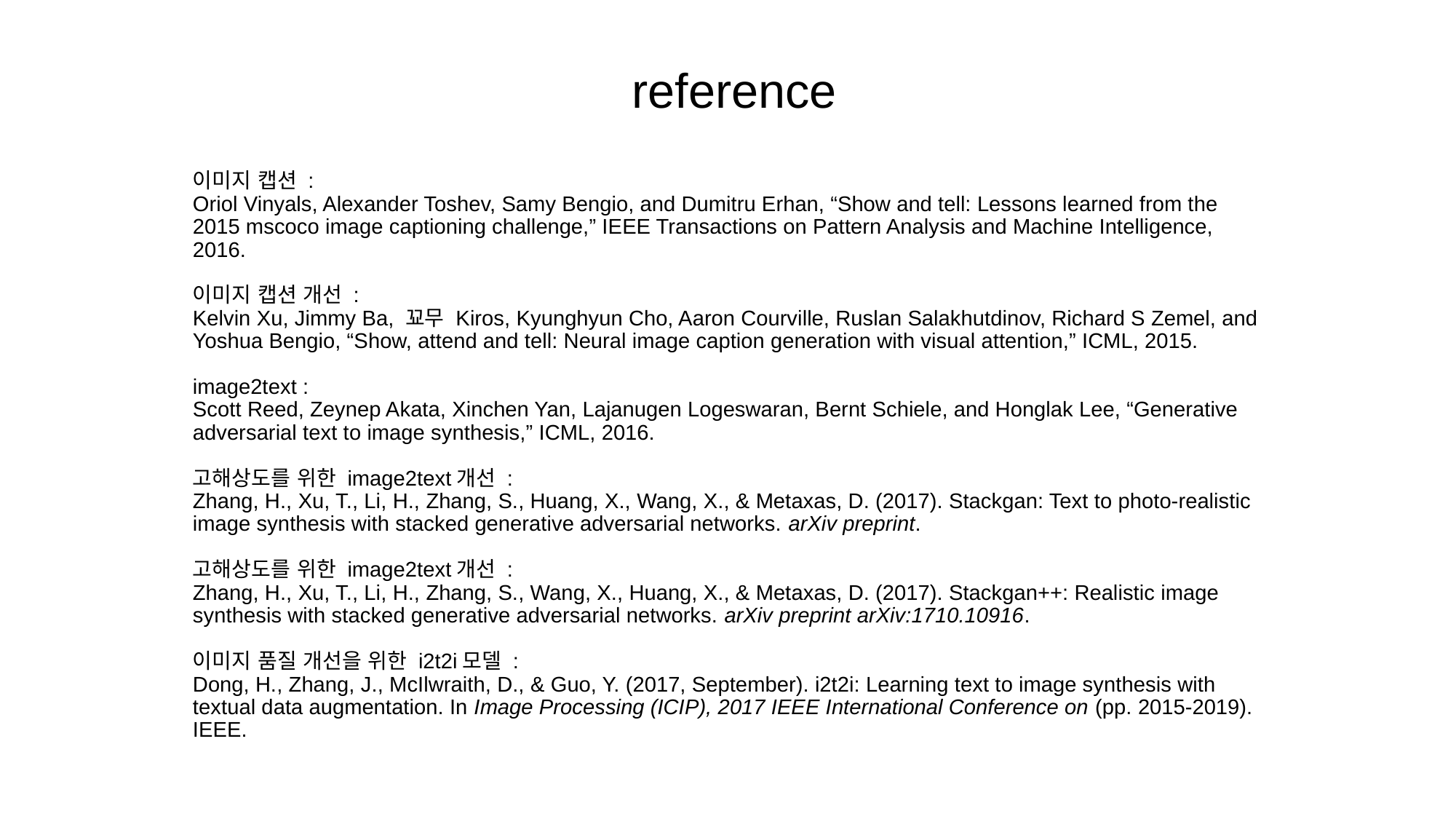

reference
# 이미지 캡션 : Oriol Vinyals, Alexander Toshev, Samy Bengio, and Dumitru Erhan, “Show and tell: Lessons learned from the 2015 mscoco image captioning challenge,” IEEE Transactions on Pattern Analysis and Machine Intelligence, 2016. 이미지 캡션 개선 : Kelvin Xu, Jimmy Ba, 꾜무 Kiros, Kyunghyun Cho, Aaron Courville, Ruslan Salakhutdinov, Richard S Zemel, and Yoshua Bengio, “Show, attend and tell: Neural image caption generation with visual attention,” ICML, 2015. image2text : Scott Reed, Zeynep Akata, Xinchen Yan, Lajanugen Logeswaran, Bernt Schiele, and Honglak Lee, “Generative adversarial text to image synthesis,” ICML, 2016. 고해상도를 위한 image2text개선 : Zhang, H., Xu, T., Li, H., Zhang, S., Huang, X., Wang, X., & Metaxas, D. (2017). Stackgan: Text to photo-realistic image synthesis with stacked generative adversarial networks. arXiv preprint. 고해상도를 위한 image2text개선 : Zhang, H., Xu, T., Li, H., Zhang, S., Wang, X., Huang, X., & Metaxas, D. (2017). Stackgan++: Realistic image synthesis with stacked generative adversarial networks. arXiv preprint arXiv:1710.10916. 이미지 품질 개선을 위한 i2t2i모델 : Dong, H., Zhang, J., McIlwraith, D., & Guo, Y. (2017, September). i2t2i: Learning text to image synthesis with textual data augmentation. In Image Processing (ICIP), 2017 IEEE International Conference on (pp. 2015-2019). IEEE.